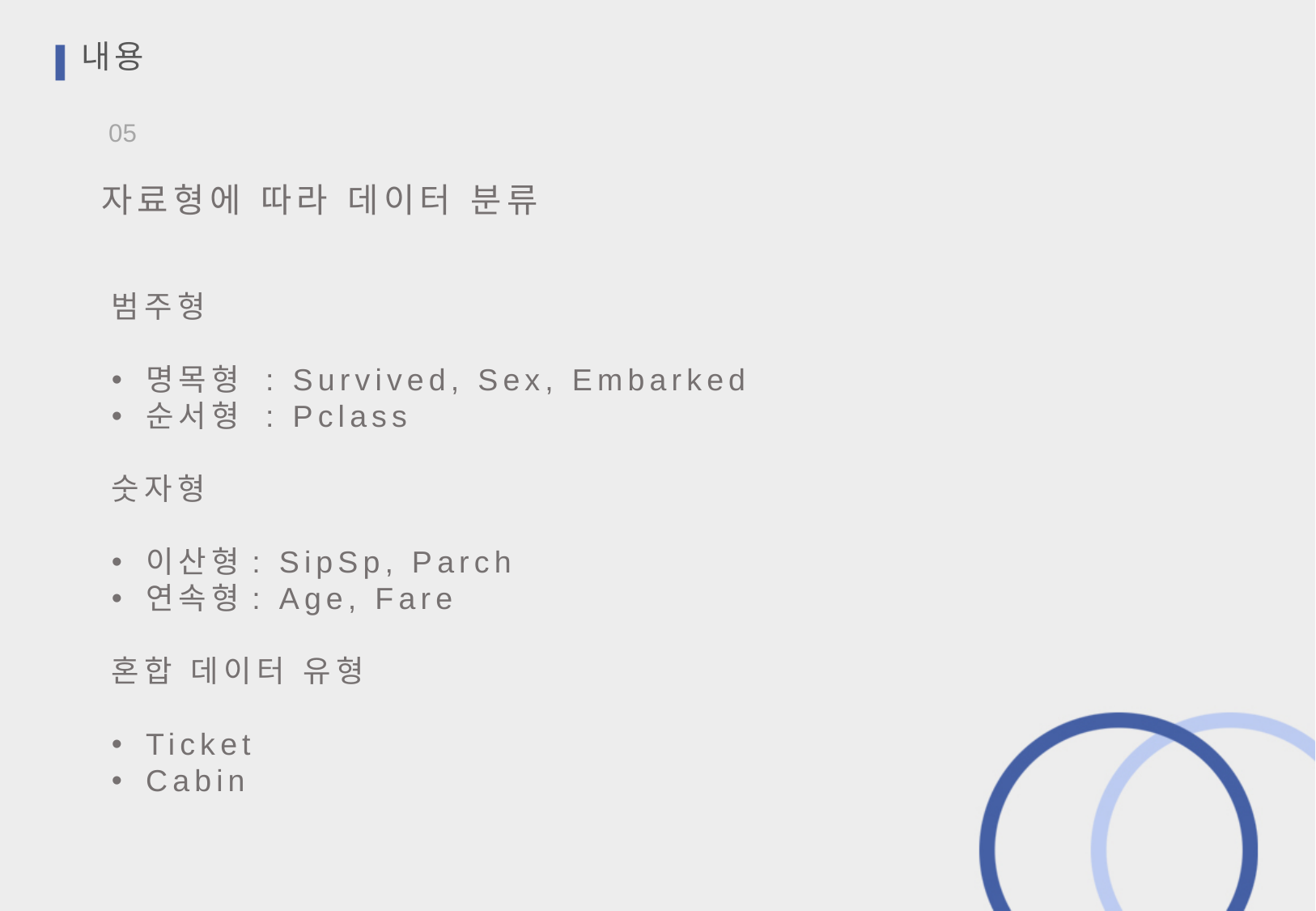

내 용
05
자료형에 따라 데이터 분류
범주형

명목형 : Survived, Sex, Embarked
순서형 : Pclass

숫자형

이산형: SipSp, Parch
연속형: Age, Fare

혼합 데이터 유형

Ticket
Cabin